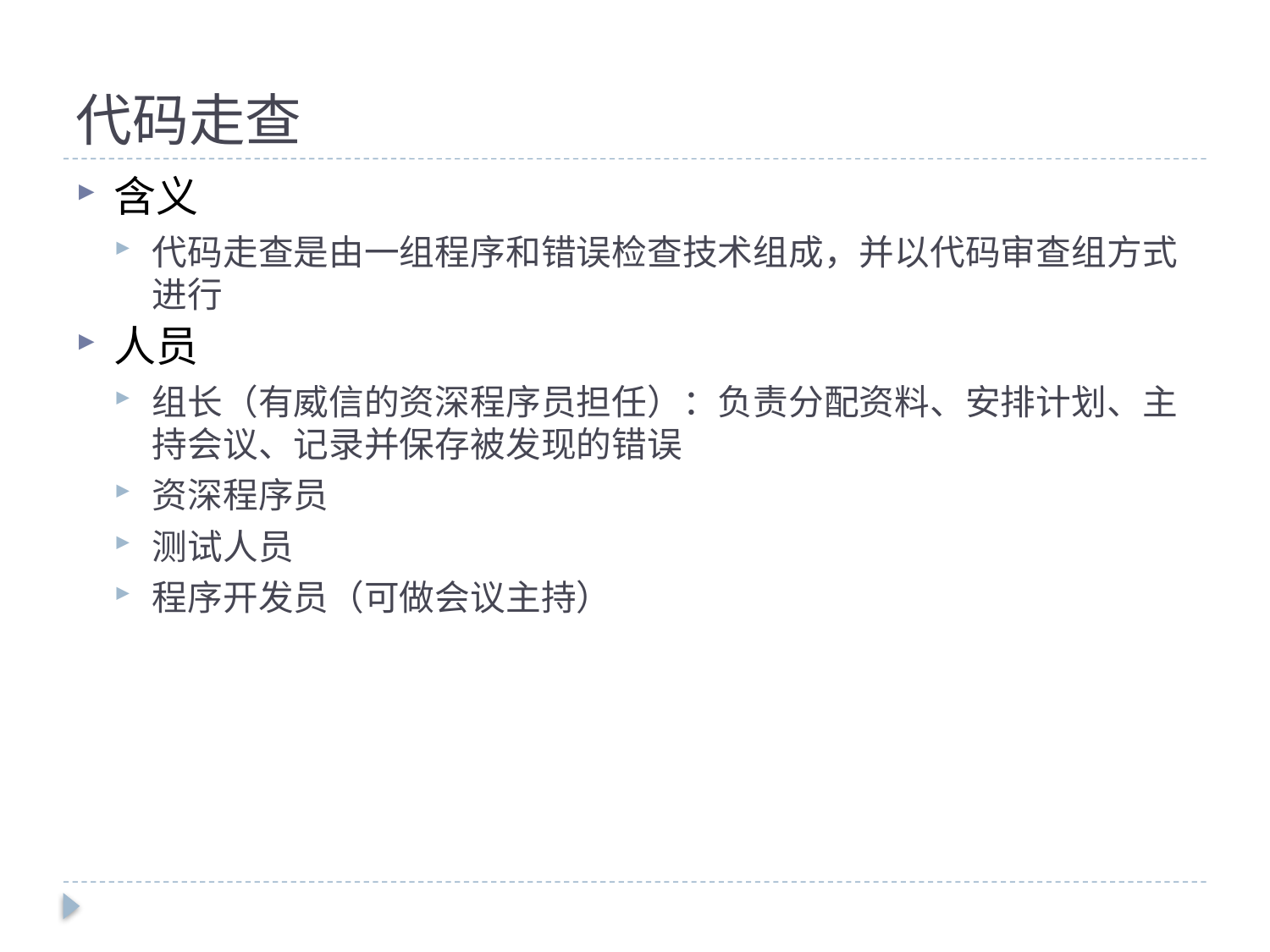

# 代码走查
含义
代码走查是由一组程序和错误检查技术组成，并以代码审查组方式进行
人员
组长（有威信的资深程序员担任）：负责分配资料、安排计划、主持会议、记录并保存被发现的错误
资深程序员
测试人员
程序开发员（可做会议主持）